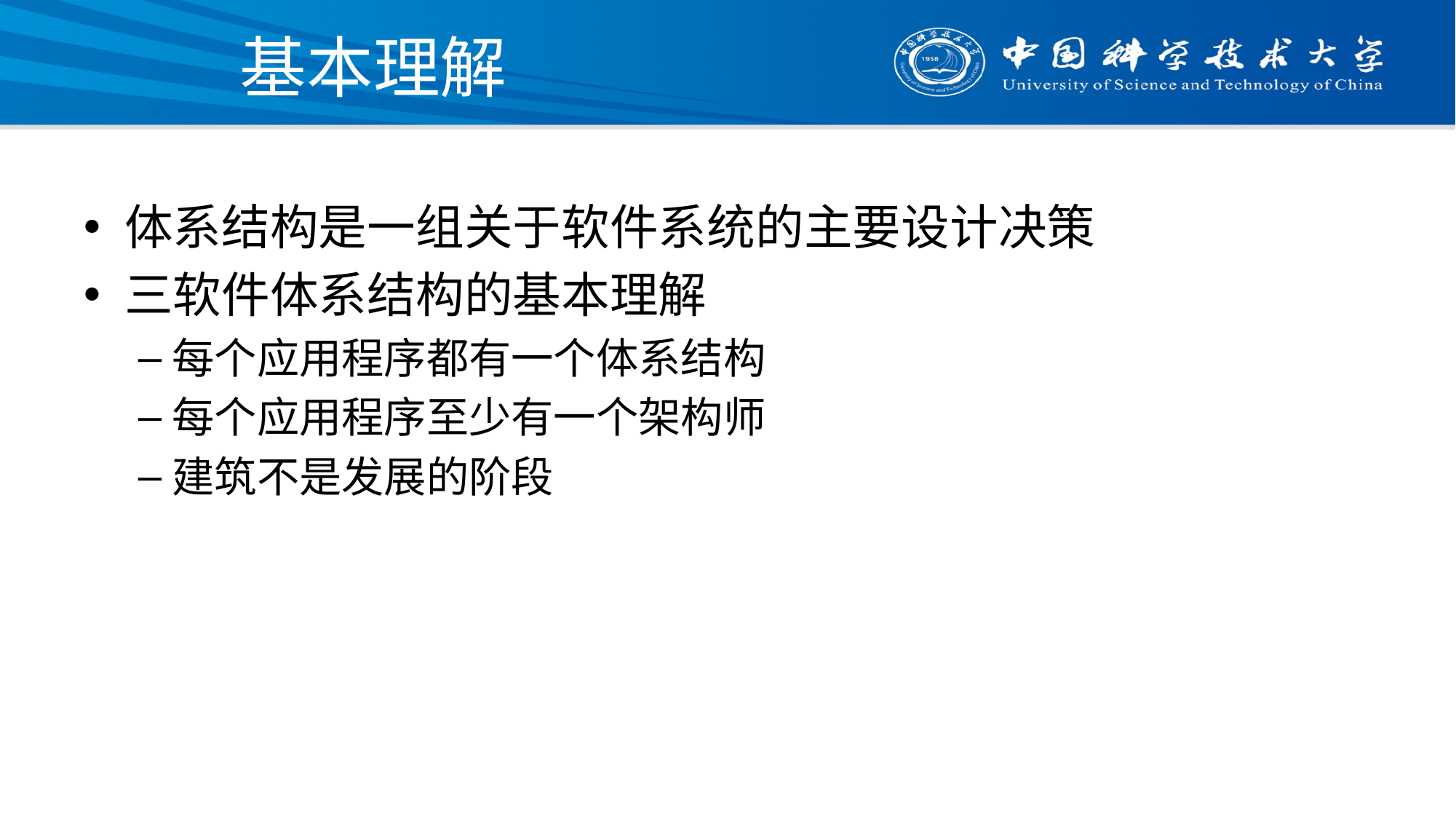

# 基本理解
体系结构是一组关于软件系统的主要设计决策
三软件体系结构的基本理解
每个应用程序都有一个体系结构
每个应用程序至少有一个架构师
建筑不是发展的阶段